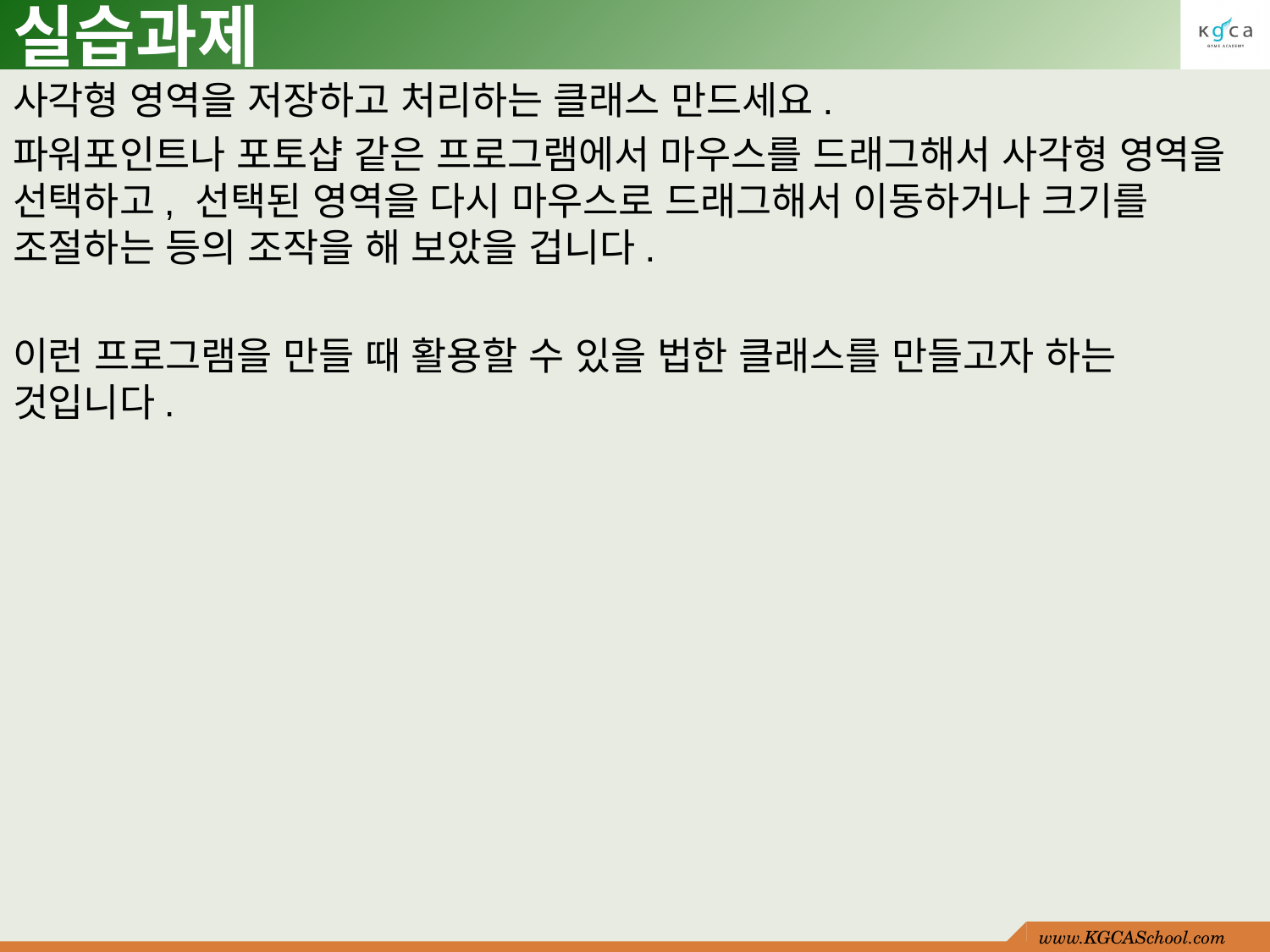

# 실습과제
사각형 영역을 저장하고 처리하는 클래스 만드세요.
파워포인트나 포토샵 같은 프로그램에서 마우스를 드래그해서 사각형 영역을 선택하고, 선택된 영역을 다시 마우스로 드래그해서 이동하거나 크기를 조절하는 등의 조작을 해 보았을 겁니다.

이런 프로그램을 만들 때 활용할 수 있을 법한 클래스를 만들고자 하는 것입니다.